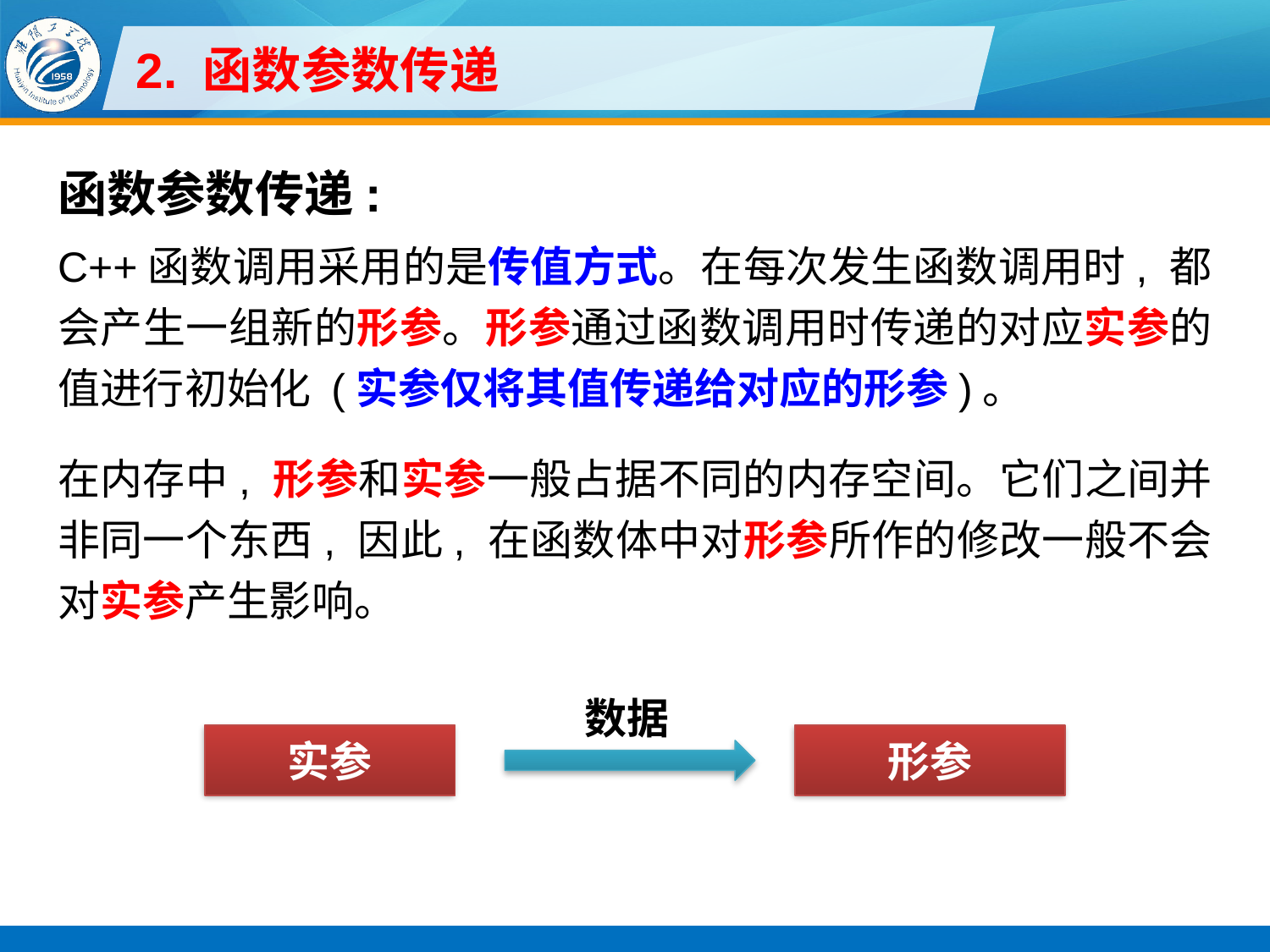

# 2. 函数参数传递
函数参数传递:
C++函数调用采用的是传值方式。在每次发生函数调用时, 都会产生一组新的形参。形参通过函数调用时传递的对应实参的值进行初始化 (实参仅将其值传递给对应的形参)。
在内存中, 形参和实参一般占据不同的内存空间。它们之间并非同一个东西, 因此, 在函数体中对形参所作的修改一般不会对实参产生影响。
数据
实参
形参